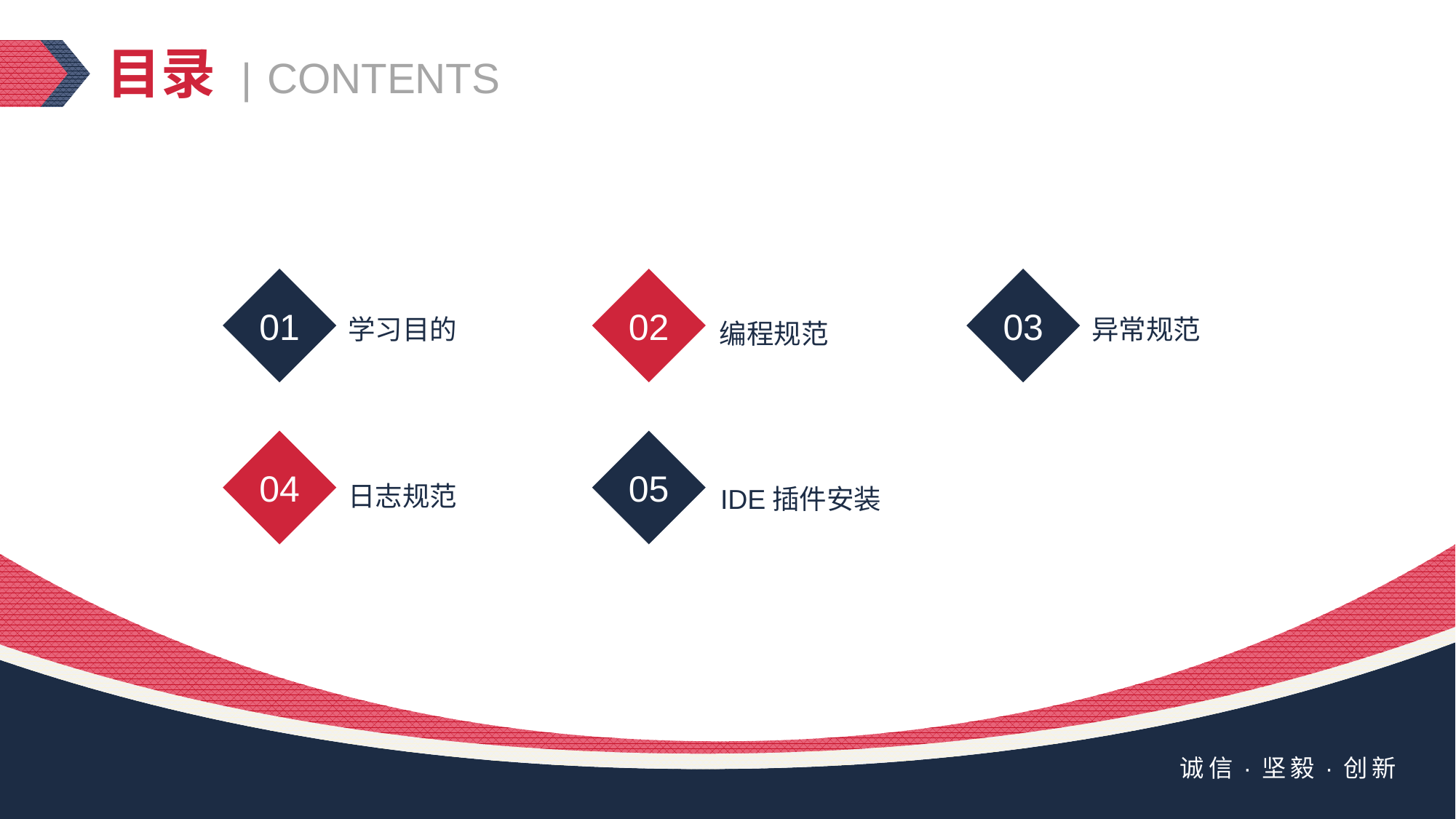

目录 | CONTENTS
01
02
03
学习目的
异常规范
编程规范
04
05
日志规范
IDE插件安装

诚信·坚毅·创新